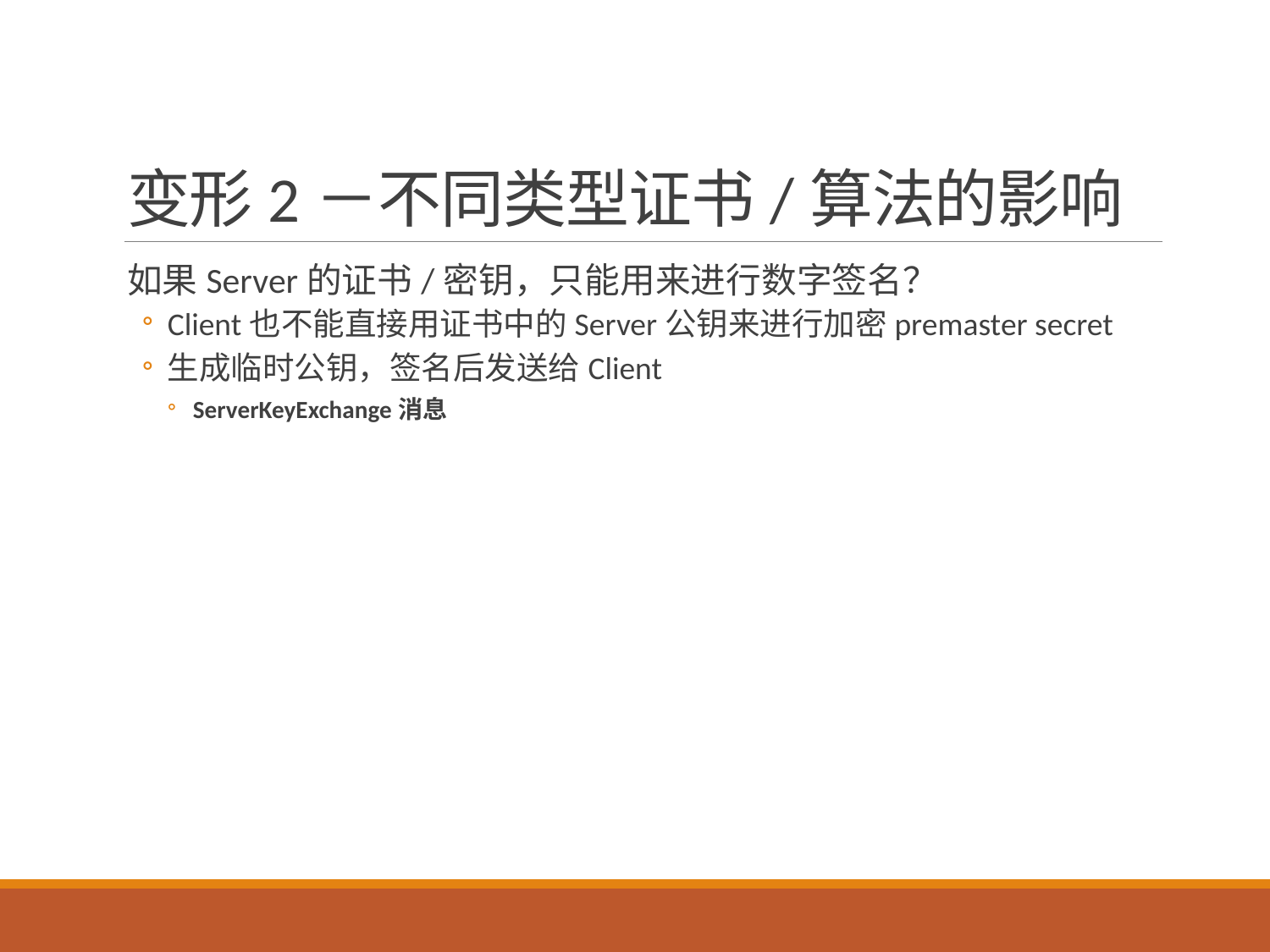

# 变形2－不同类型证书/算法的影响
如果Server的证书/密钥，只能用来进行数字签名？
Client也不能直接用证书中的Server公钥来进行加密premaster secret
生成临时公钥，签名后发送给Client
ServerKeyExchange消息
54